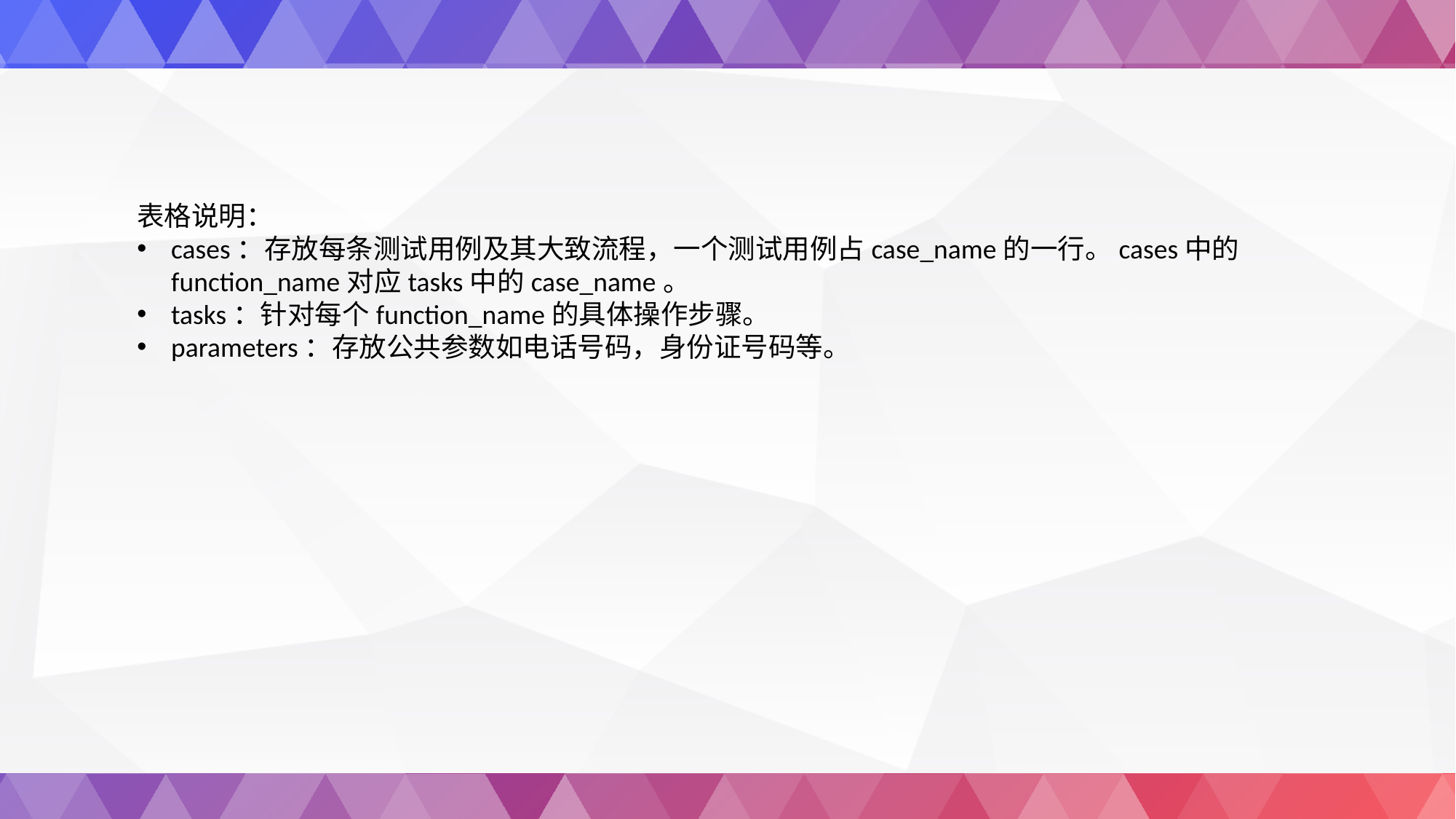

表格说明：
cases：存放每条测试用例及其大致流程，一个测试用例占case_name的一行。cases中的function_name对应tasks中的case_name。
tasks：针对每个function_name的具体操作步骤。
parameters：存放公共参数如电话号码，身份证号码等。